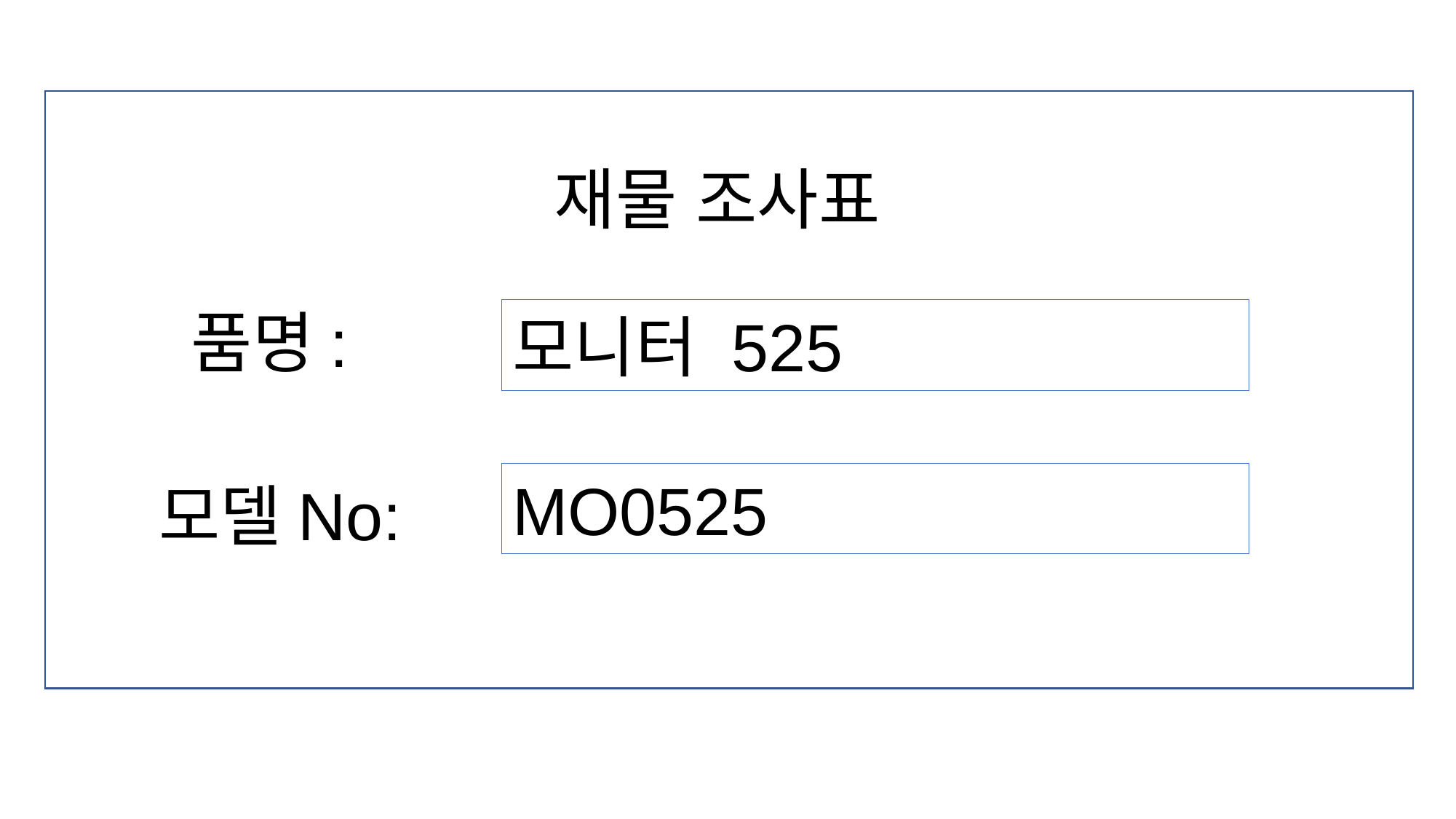

재물 조사표
품명:
모니터 525
MO0525
모델No: